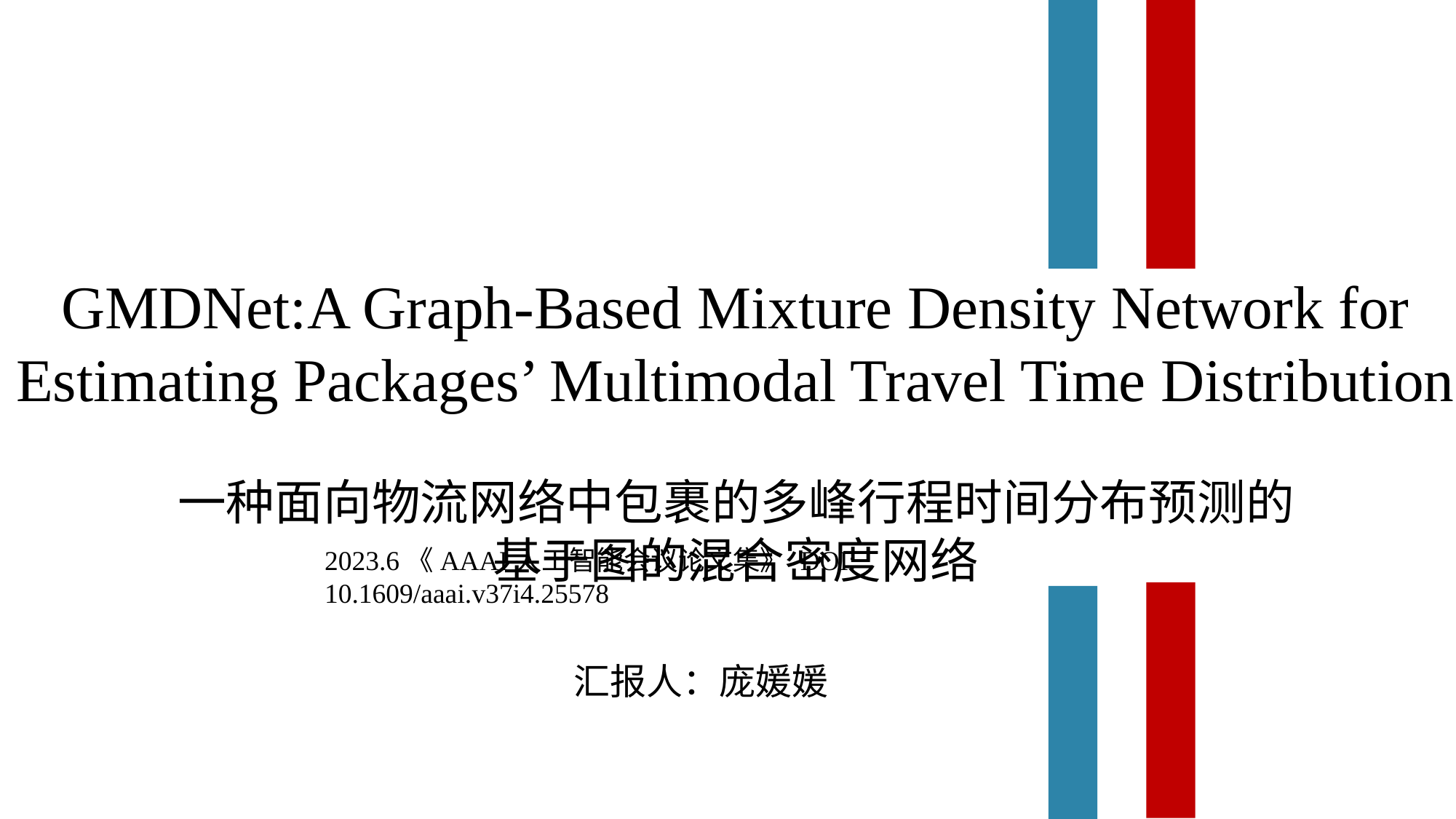

GMDNet:A Graph-Based Mixture Density Network for Estimating Packages’ Multimodal Travel Time Distribution
一种面向物流网络中包裹的多峰行程时间分布预测的
基于图的混合密度网络
2023.6《AAAI人工智能会议论文集》 DOI: 10.1609/aaai.v37i4.25578

汇报人：庞媛媛